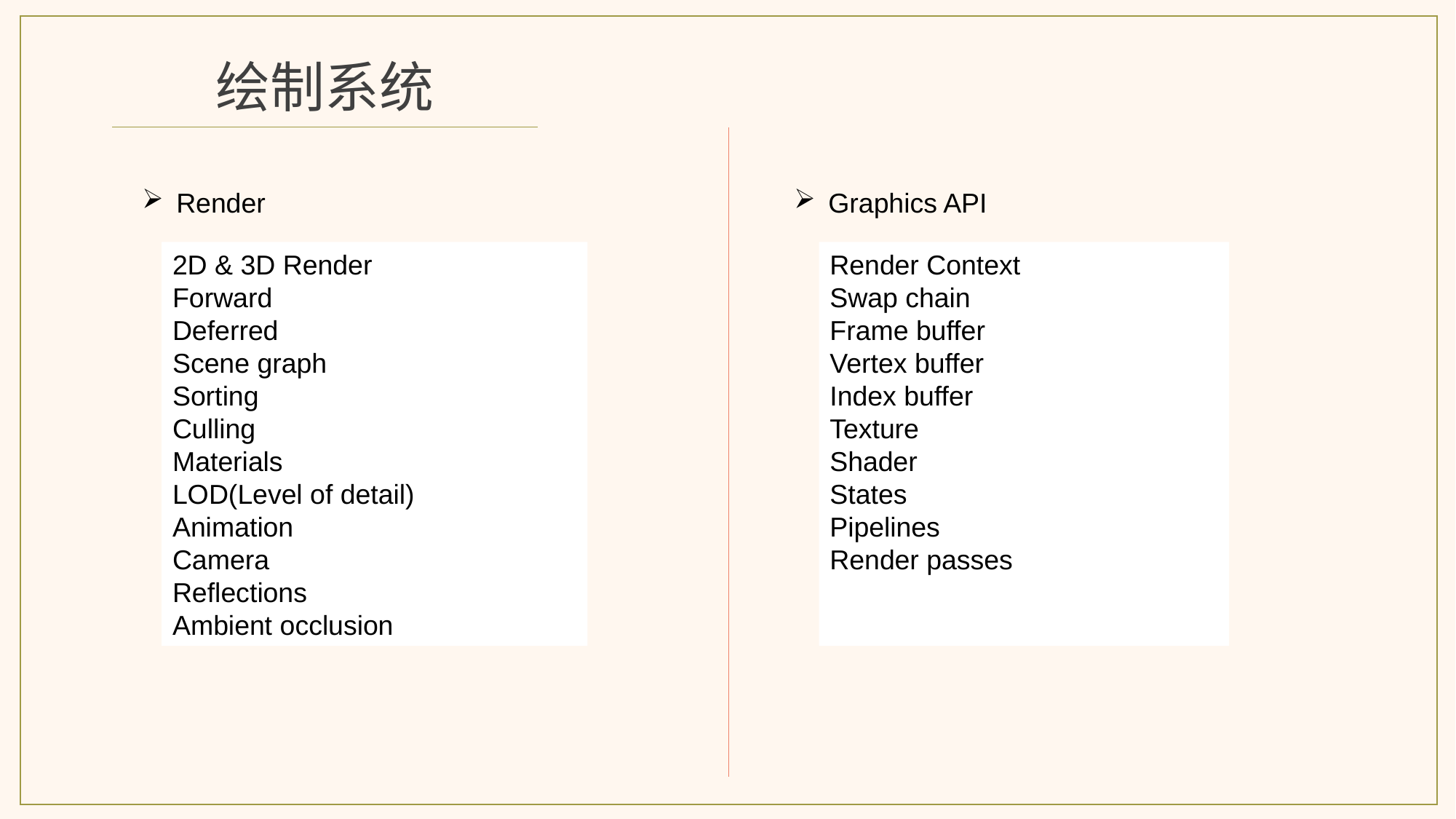

绘制系统
Render
Graphics API
2D & 3D Render
Forward
Deferred
Scene graph
Sorting
Culling
Materials
LOD(Level of detail)
Animation
Camera
Reflections
Ambient occlusion
Render Context
Swap chain
Frame buffer
Vertex buffer
Index buffer
Texture
Shader
States
Pipelines
Render passes